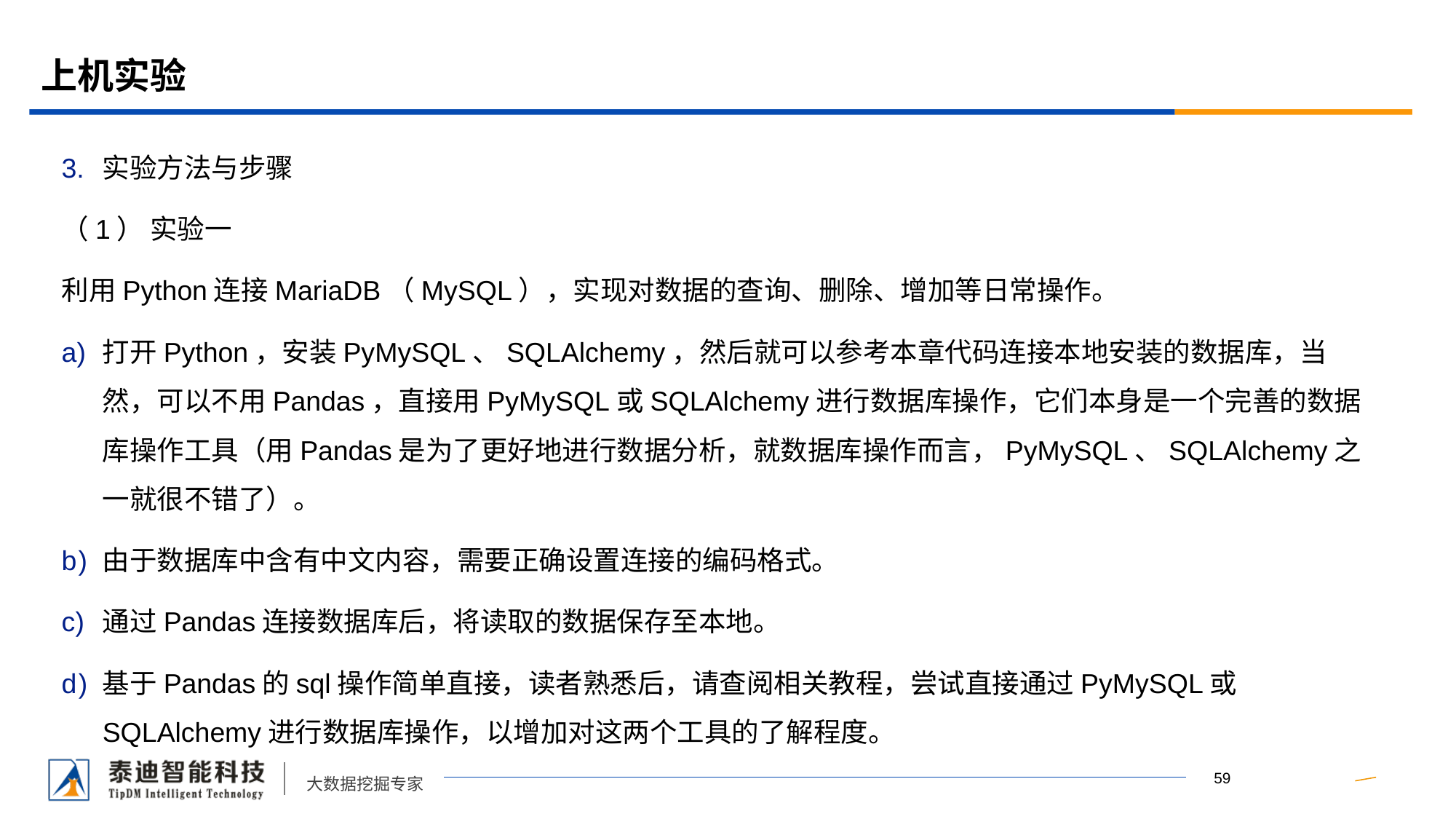

# 上机实验
实验方法与步骤
（1） 实验一
利用Python连接MariaDB（MySQL），实现对数据的查询、删除、增加等日常操作。
打开Python，安装PyMySQL、SQLAlchemy，然后就可以参考本章代码连接本地安装的数据库，当然，可以不用Pandas，直接用PyMySQL或SQLAlchemy进行数据库操作，它们本身是一个完善的数据库操作工具（用Pandas是为了更好地进行数据分析，就数据库操作而言，PyMySQL、SQLAlchemy之一就很不错了）。
由于数据库中含有中文内容，需要正确设置连接的编码格式。
通过Pandas连接数据库后，将读取的数据保存至本地。
基于Pandas的sql操作简单直接，读者熟悉后，请查阅相关教程，尝试直接通过PyMySQL或SQLAlchemy进行数据库操作，以增加对这两个工具的了解程度。